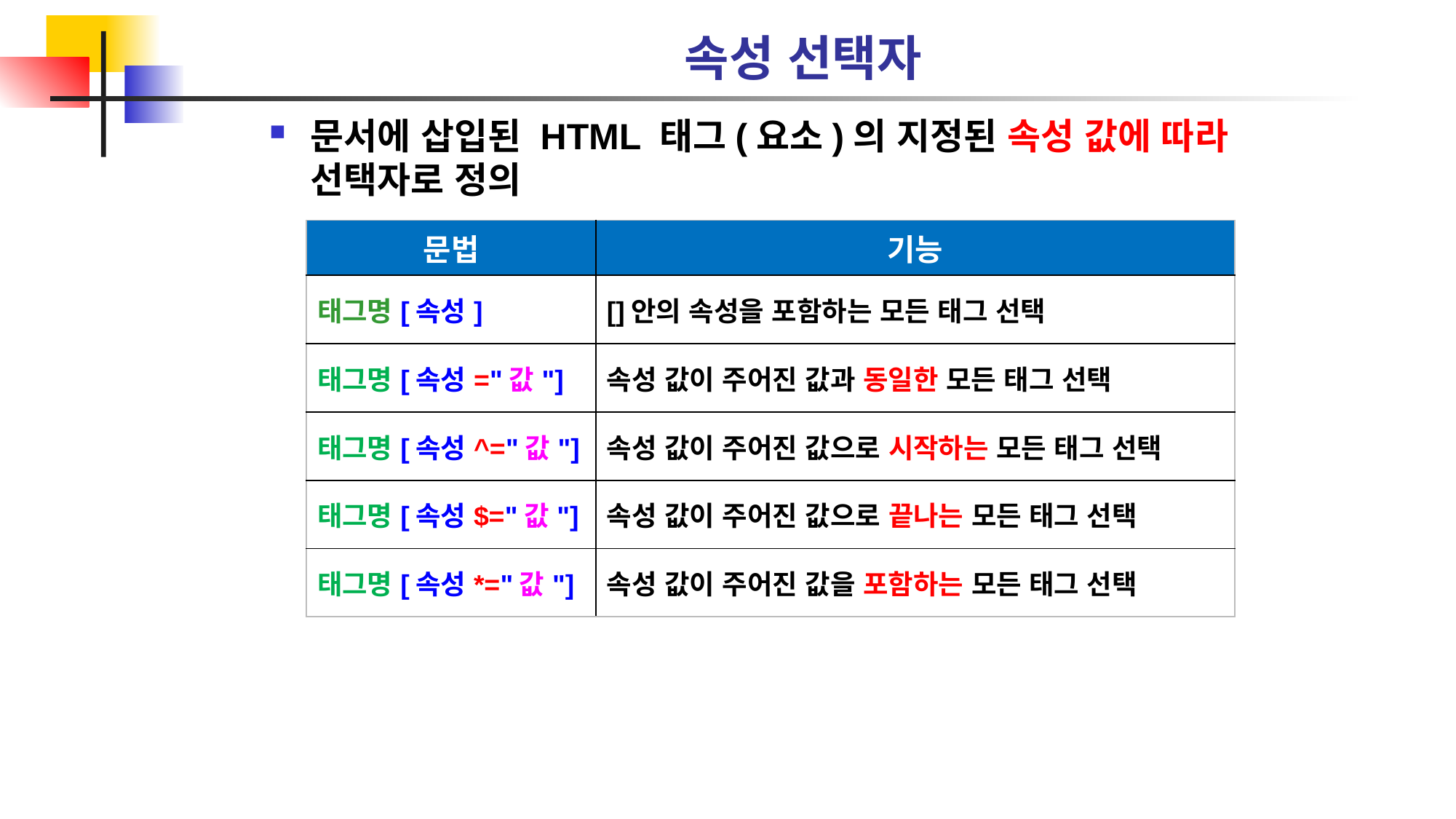

# 속성 선택자
문서에 삽입된 HTML 태그(요소)의 지정된 속성 값에 따라 선택자로 정의

| 문법 | 기능 |
| --- | --- |
| 태그명[속성] | []안의 속성을 포함하는 모든 태그 선택 |
| 태그명[속성="값"] | 속성 값이 주어진 값과 동일한 모든 태그 선택 |
| 태그명[속성^="값"] | 속성 값이 주어진 값으로 시작하는 모든 태그 선택 |
| 태그명[속성$="값"] | 속성 값이 주어진 값으로 끝나는 모든 태그 선택 |
| 태그명[속성\*="값"] | 속성 값이 주어진 값을 포함하는 모든 태그 선택 |